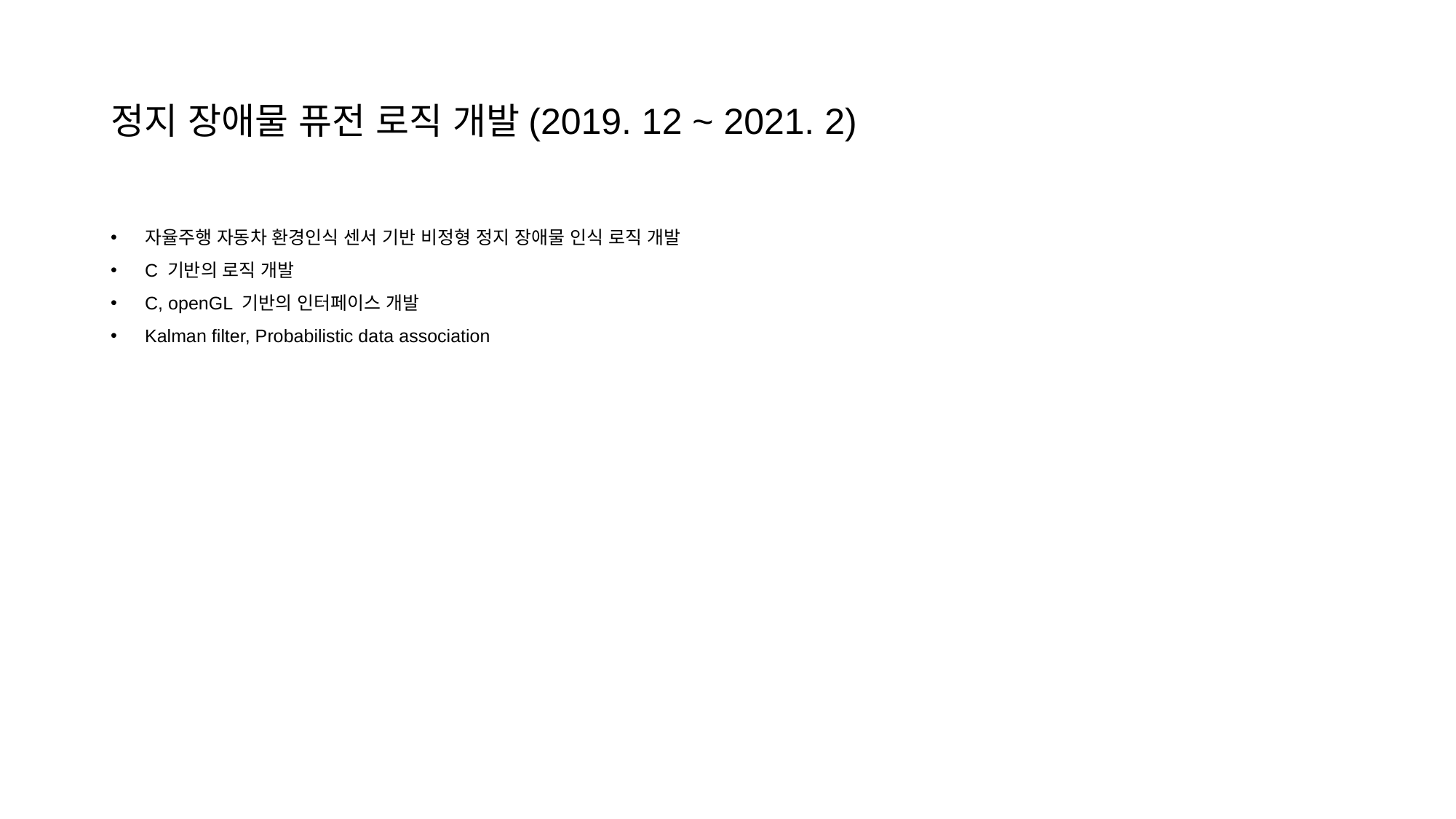

# 정지 장애물 퓨전 로직 개발(2019. 12 ~ 2021. 2)
자율주행 자동차 환경인식 센서 기반 비정형 정지 장애물 인식 로직 개발
C 기반의 로직 개발
C, openGL 기반의 인터페이스 개발
Kalman filter, Probabilistic data association